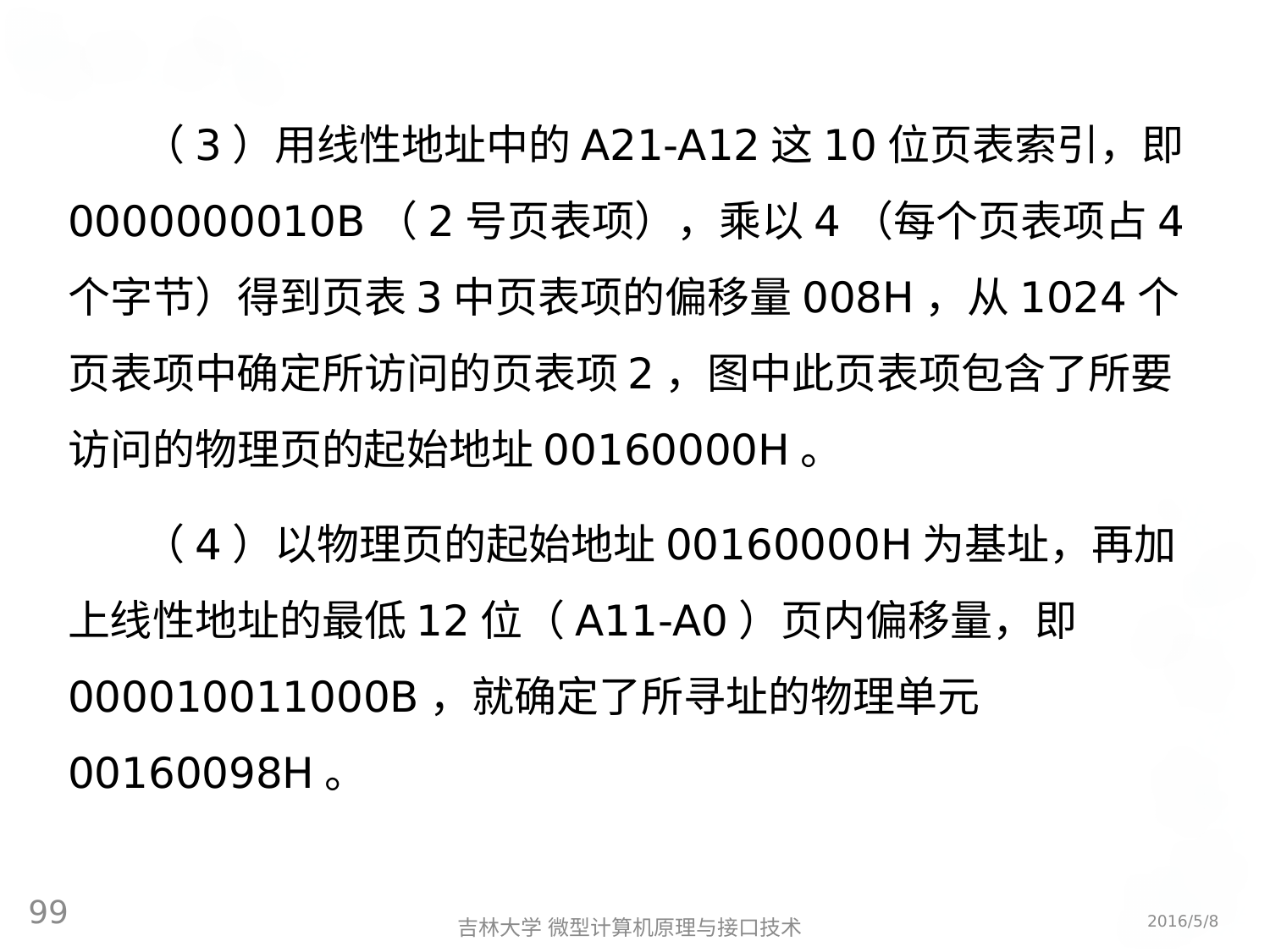

（3）用线性地址中的A21-A12这10位页表索引，即0000000010B（2号页表项），乘以4（每个页表项占4个字节）得到页表3中页表项的偏移量008H，从1024个页表项中确定所访问的页表项2，图中此页表项包含了所要访问的物理页的起始地址00160000H。
（4）以物理页的起始地址00160000H为基址，再加上线性地址的最低12位（A11-A0）页内偏移量，即000010011000B，就确定了所寻址的物理单元00160098H。
99
2016/5/8
吉林大学 微型计算机原理与接口技术